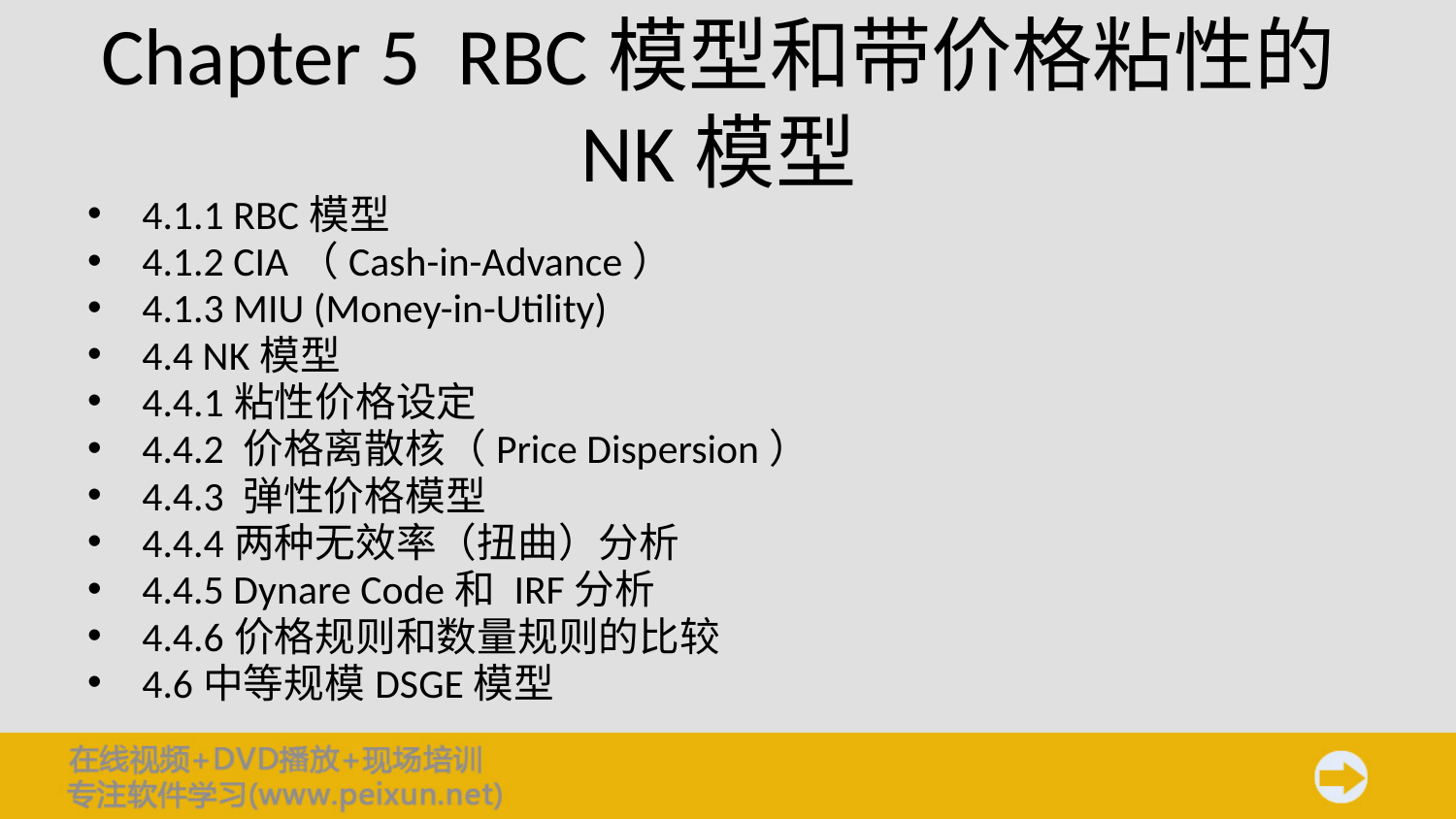

# Chapter 5  RBC模型和带价格粘性的NK模型
4.1.1 RBC模型
4.1.2 CIA（Cash-in-Advance）
4.1.3 MIU (Money-in-Utility)
4.4 NK模型
4.4.1粘性价格设定
4.4.2 价格离散核（Price Dispersion）
4.4.3 弹性价格模型
4.4.4两种无效率（扭曲）分析
4.4.5 Dynare Code和 IRF分析
4.4.6价格规则和数量规则的比较
4.6中等规模DSGE模型